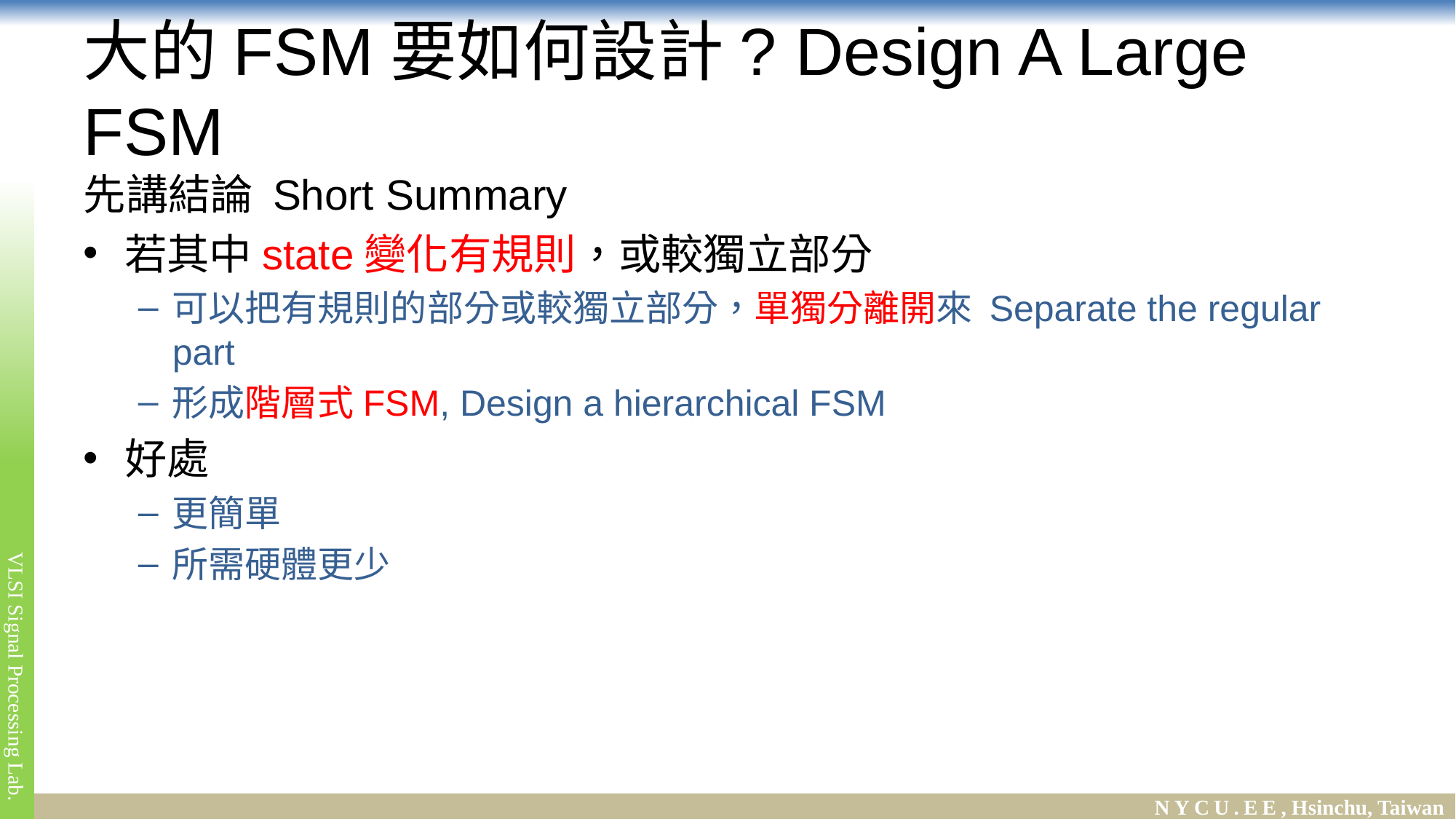

# 大的FSM要如何設計? Design A Large FSM
先講結論 Short Summary
若其中state變化有規則，或較獨立部分
可以把有規則的部分或較獨立部分，單獨分離開來 Separate the regular part
形成階層式FSM, Design a hierarchical FSM
好處
更簡單
所需硬體更少